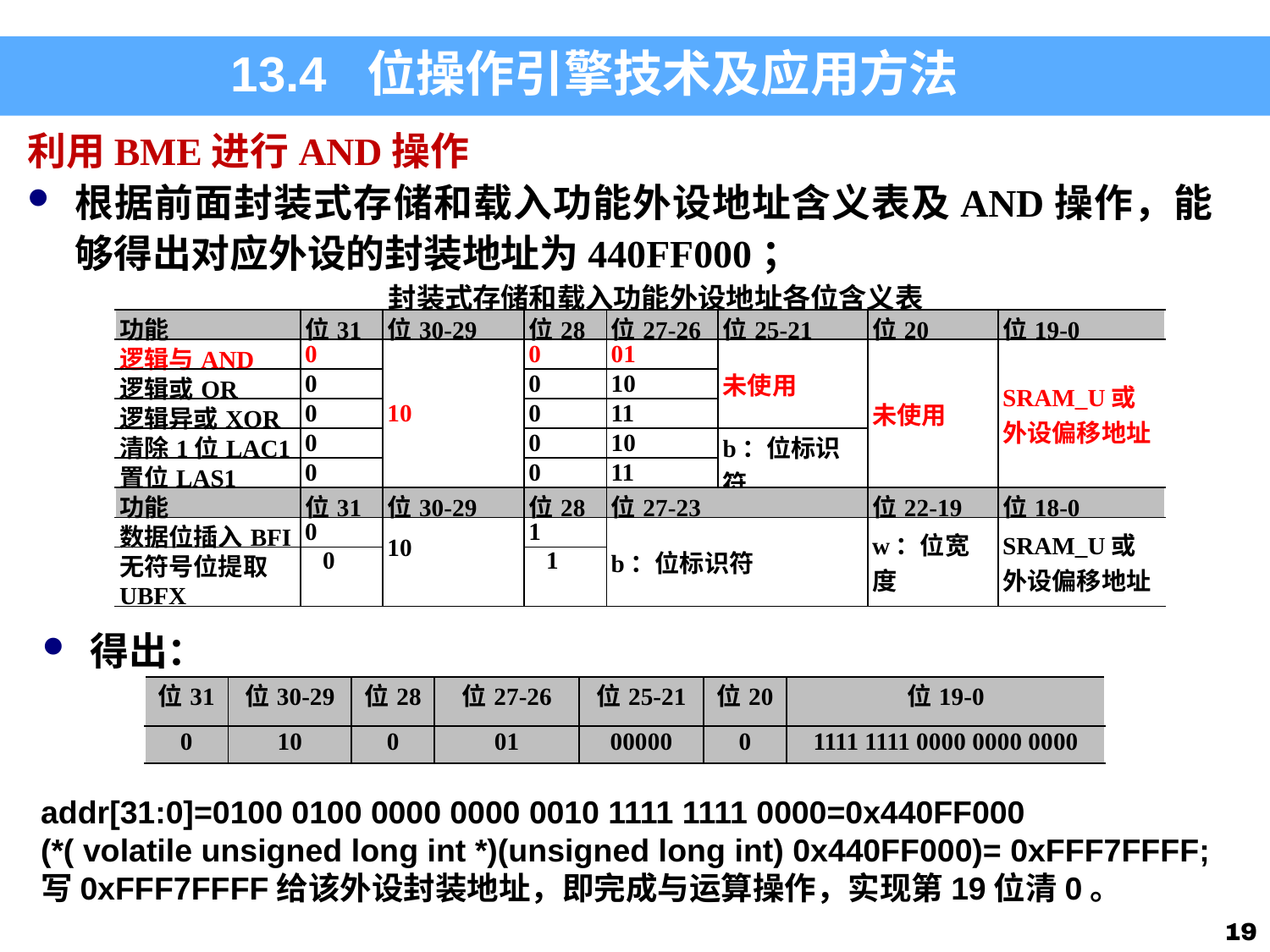

13.4  位操作引擎技术及应用方法
利用BME进行AND操作
根据前面封装式存储和载入功能外设地址含义表及AND操作，能够得出对应外设的封装地址为440FF000；
| 封装式存储和载入功能外设地址各位含义表 |  |  |  |  |  |  |  |
| --- | --- | --- | --- | --- | --- | --- | --- |
| 功能 | 位31 | 位30-29 | 位28 | 位27-26 | 位25-21 | 位20 | 位19-0 |
| 逻辑与AND | 0 | 10 | 0 | 01 | 未使用 | 未使用 | SRAM\_U或外设偏移地址 |
| 逻辑或OR | 0 |  | 0 | 10 |  |  |  |
| 逻辑异或XOR | 0 |  | 0 | 11 |  |  |  |
| 清除1位LAC1 | 0 |  | 0 | 10 | b：位标识符 |  |  |
| 置位LAS1 | 0 |  | 0 | 11 |  |  |  |
| 功能 | 位31 | 位30-29 | 位28 | 位27-23 |  | 位22-19 | 位18-0 |
| 数据位插入BFI | 0 | 10 | 1 | b：位标识符 |  | w：位宽度 | SRAM\_U或外设偏移地址 |
| 无符号位提取UBFX | 0 |  | 1 |  |  |  |  |
得出：
| 位31 | 位30-29 | 位28 | 位27-26 | 位25-21 | 位20 | 位19-0 |
| --- | --- | --- | --- | --- | --- | --- |
| 0 | 10 | 0 | 01 | 00000 | 0 | 1111 1111 0000 0000 0000 |
addr[31:0]=0100 0100 0000 0000 0010 1111 1111 0000=0x440FF000
(*( volatile unsigned long int *)(unsigned long int) 0x440FF000)= 0xFFF7FFFF;
写0xFFF7FFFF给该外设封装地址，即完成与运算操作，实现第19位清0。
19